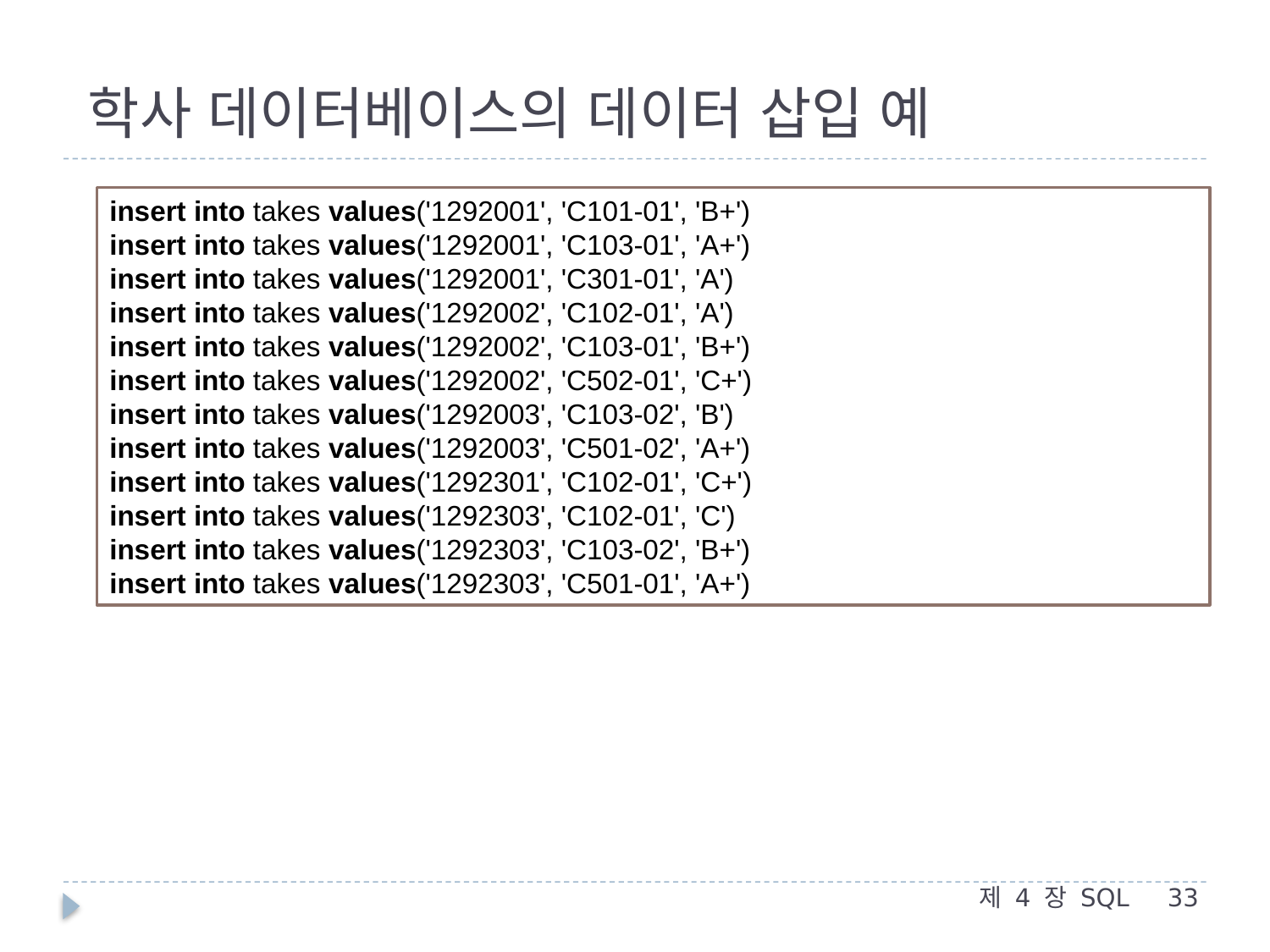

# 학사 데이터베이스의 데이터 삽입 예
insert into takes values('1292001', 'C101-01', 'B+')
insert into takes values('1292001', 'C103-01', 'A+')
insert into takes values('1292001', 'C301-01', 'A')
insert into takes values('1292002', 'C102-01', 'A')
insert into takes values('1292002', 'C103-01', 'B+')
insert into takes values('1292002', 'C502-01', 'C+')
insert into takes values('1292003', 'C103-02', 'B')
insert into takes values('1292003', 'C501-02', 'A+')
insert into takes values('1292301', 'C102-01', 'C+')
insert into takes values('1292303', 'C102-01', 'C')
insert into takes values('1292303', 'C103-02', 'B+')
insert into takes values('1292303', 'C501-01', 'A+')
제 4 장 SQL
33